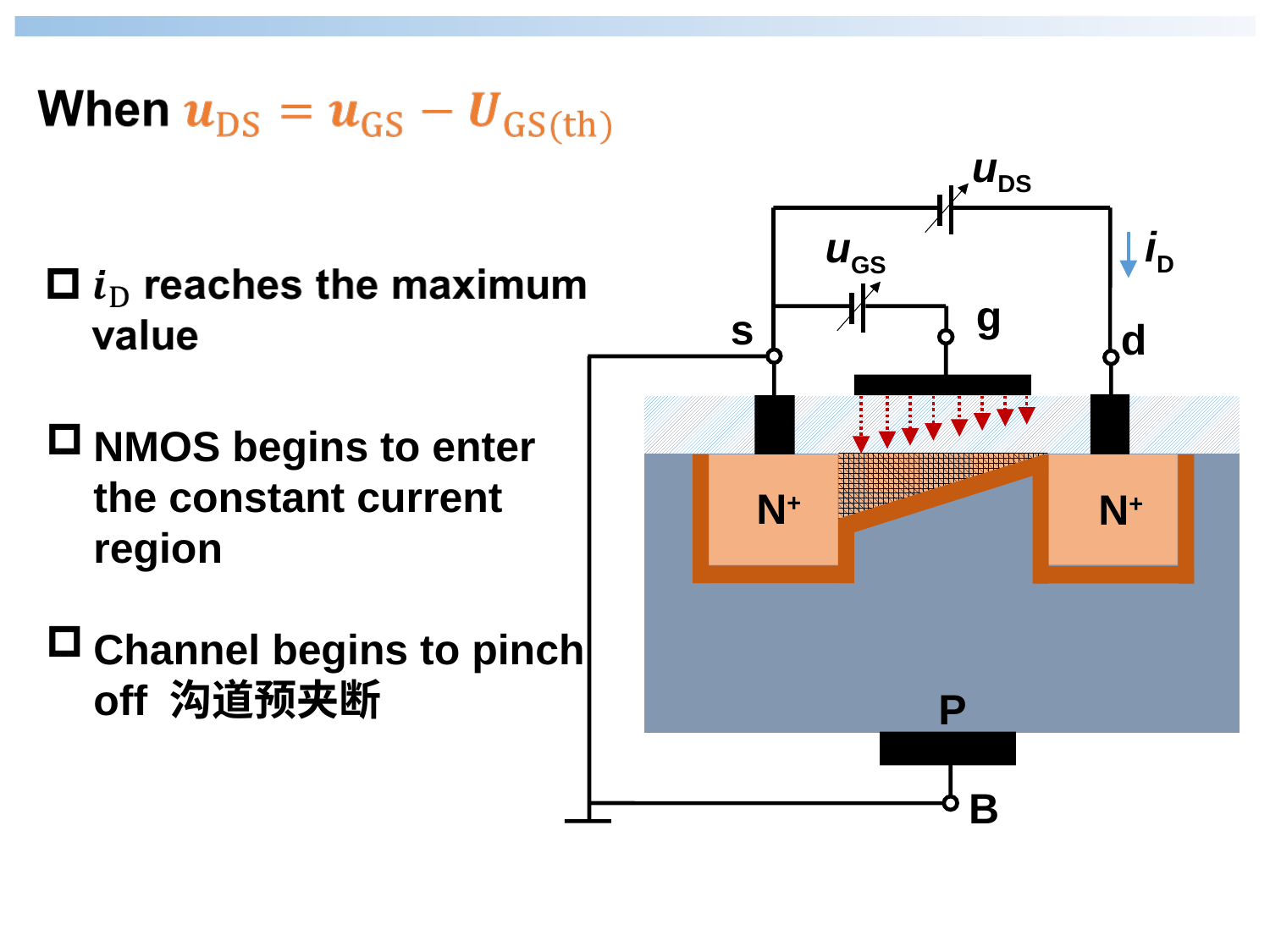

uDS

uGS

g
d

P

B

s

N+
N+

iD

NMOS begins to enter the constant current region

Channel begins to pinch off 沟道预夹断